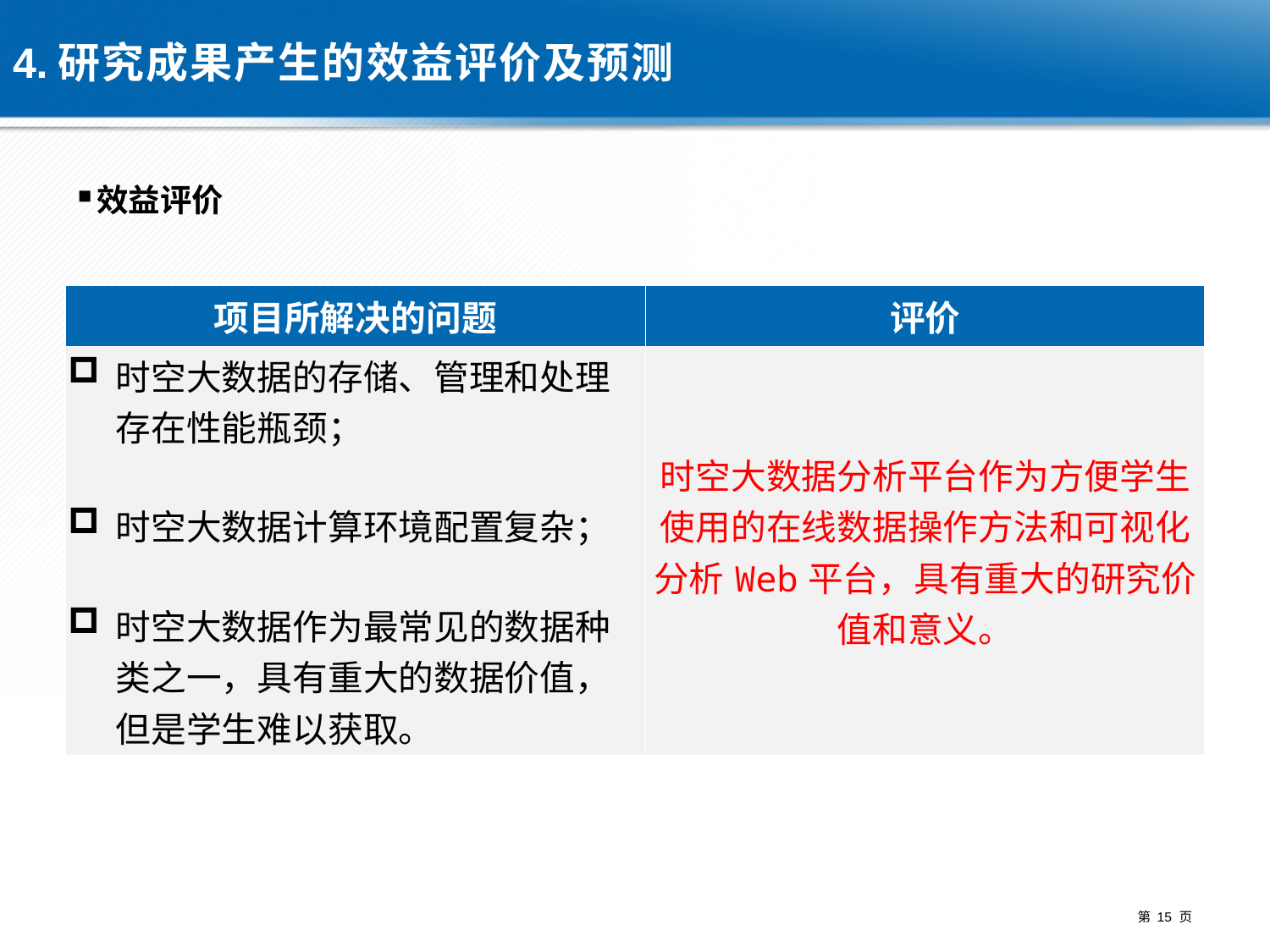

# 4.研究成果产生的效益评价及预测
效益评价
| 项目所解决的问题 | 评价 |
| --- | --- |
| 时空大数据的存储、管理和处理存在性能瓶颈； 时空大数据计算环境配置复杂； 时空大数据作为最常见的数据种类之一，具有重大的数据价值，但是学生难以获取。 | 时空大数据分析平台作为方便学生使用的在线数据操作方法和可视化分析Web平台，具有重大的研究价值和意义。 |
第 15 页